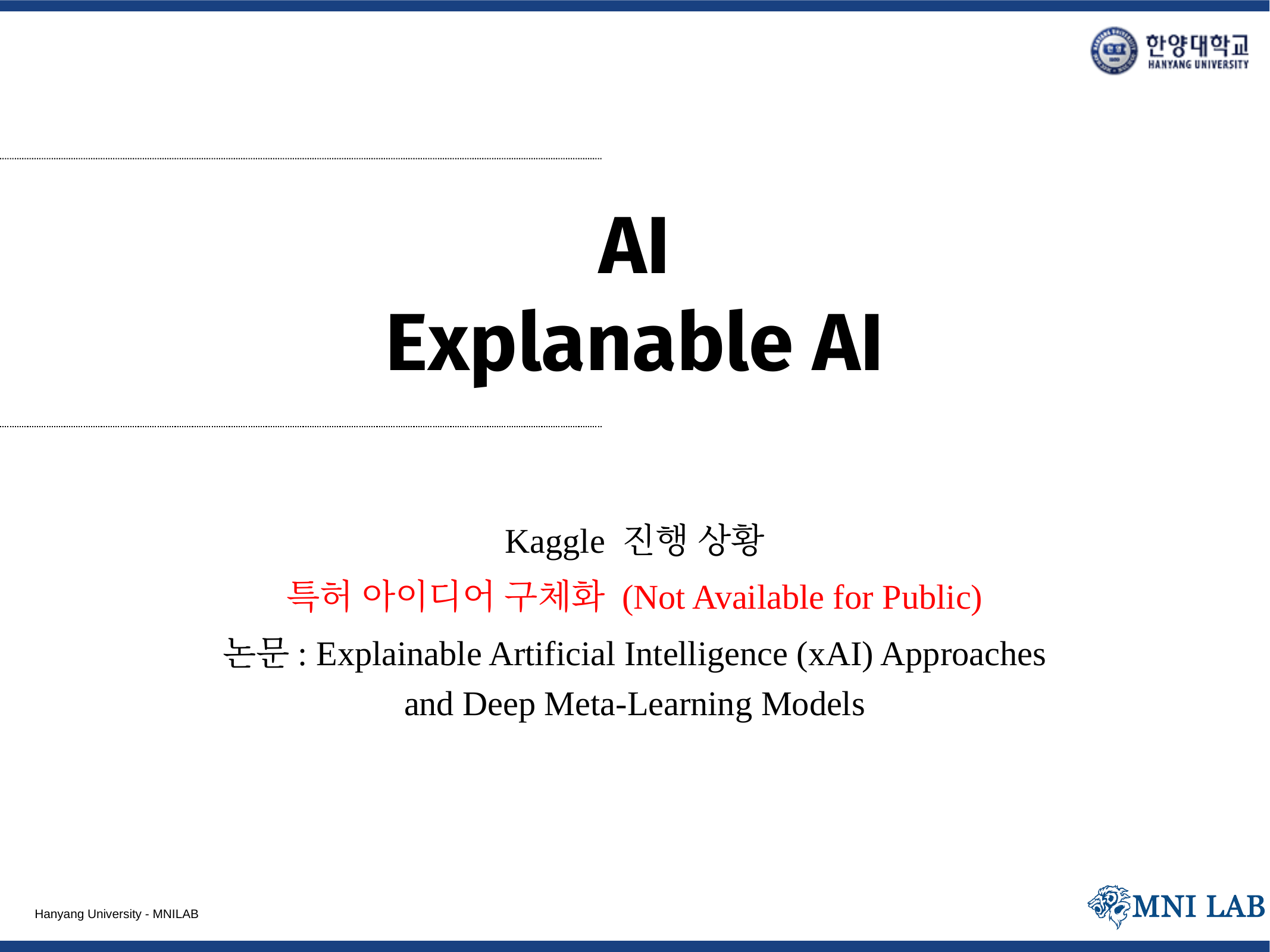

# AI Explanable AI
Kaggle 진행 상황
특허 아이디어 구체화 (Not Available for Public)
논문: Explainable Artificial Intelligence (xAI) Approaches and Deep Meta-Learning Models